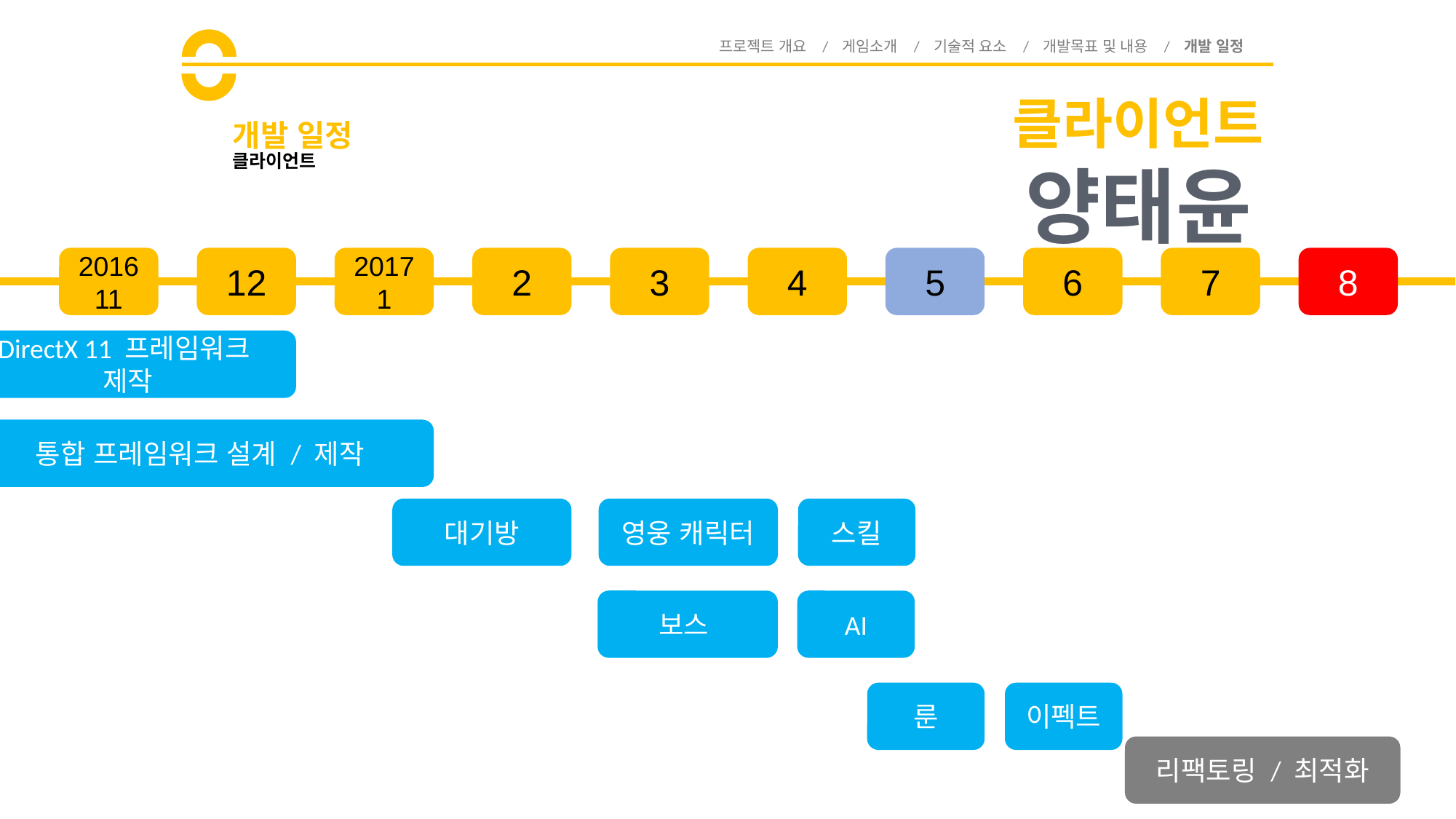

프로젝트 개요   /   게임소개   /   기술적 요소   /   개발목표 및 내용   /   개발 일정

클라이언트
양태윤
# 개발 일정
클라이언트
2016
11
12
2017
1
2
3
4
5
6
7
8
DirectX 11 프레임워크
제작
통합 프레임워크 설계 / 제작
대기방
영웅 캐릭터
스킬
보스
AI
룬
이펙트
리팩토링 / 최적화